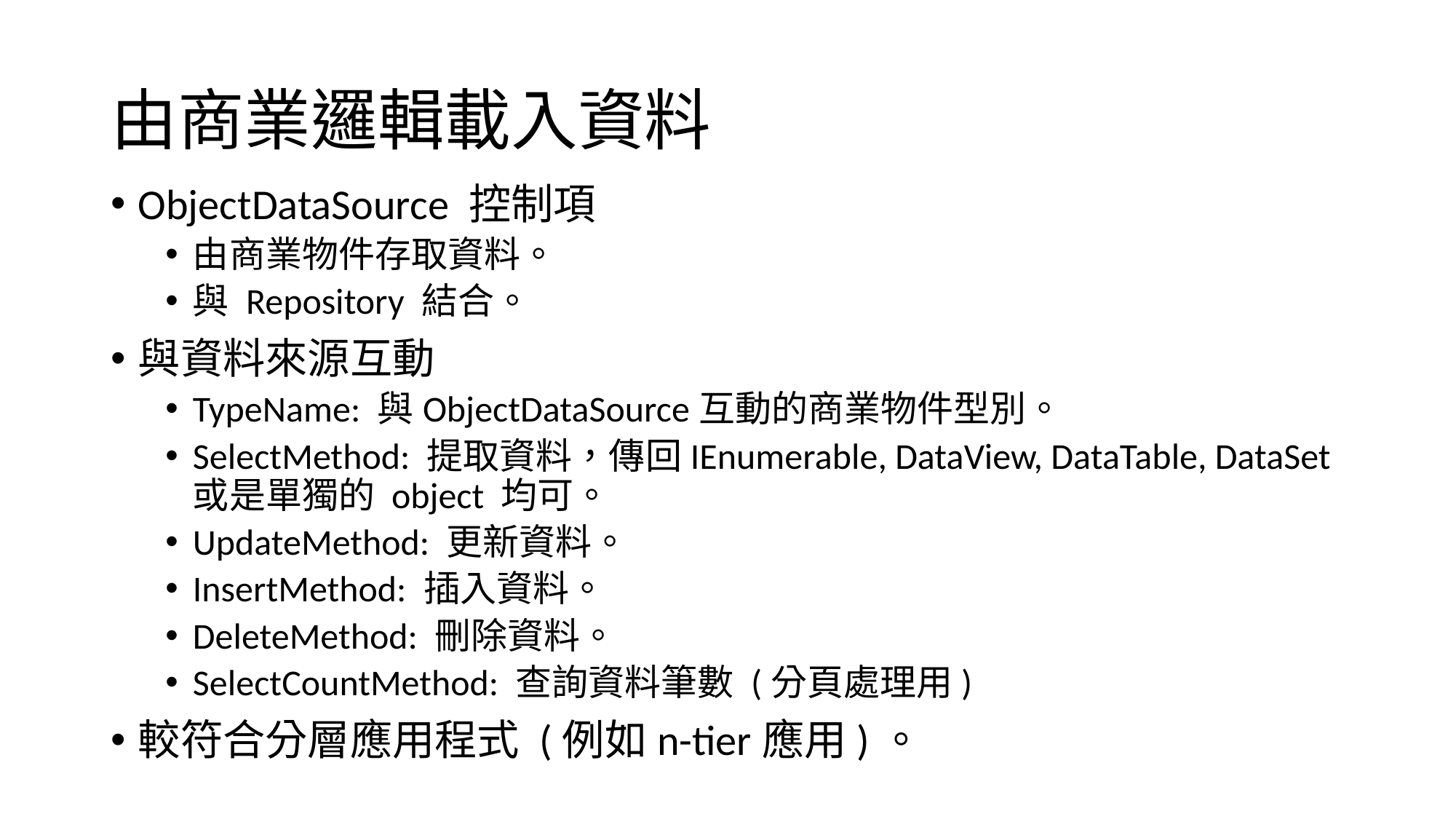

# 由商業邏輯載入資料
ObjectDataSource 控制項
由商業物件存取資料。
與 Repository 結合。
與資料來源互動
TypeName: 與ObjectDataSource互動的商業物件型別。
SelectMethod: 提取資料，傳回IEnumerable, DataView, DataTable, DataSet或是單獨的 object 均可。
UpdateMethod: 更新資料。
InsertMethod: 插入資料。
DeleteMethod: 刪除資料。
SelectCountMethod: 查詢資料筆數 (分頁處理用)
較符合分層應用程式 (例如n-tier應用)。